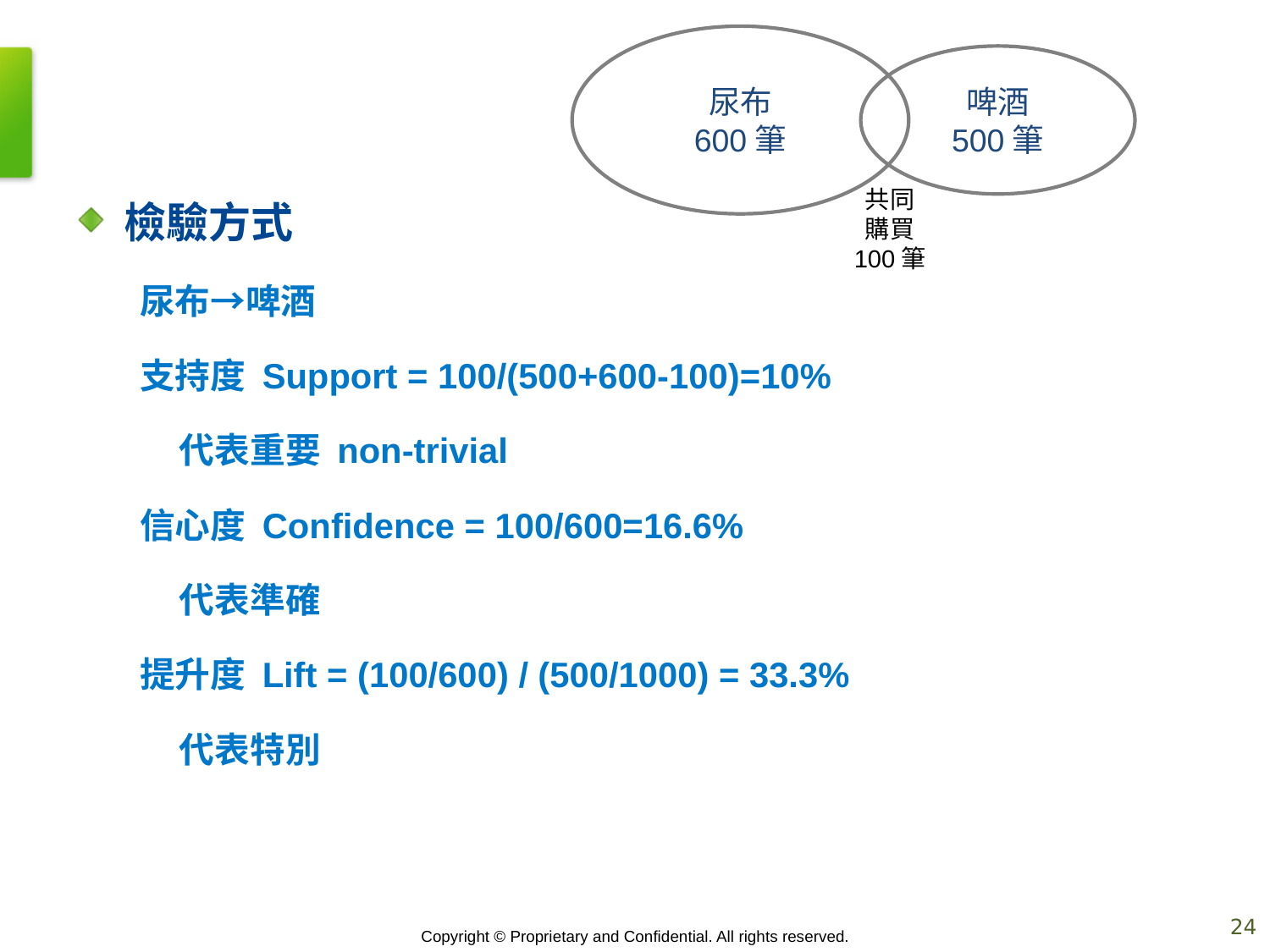

#
尿布
600筆
啤酒
500筆
檢驗方式
尿布→啤酒
支持度 Support = 100/(500+600-100)=10%
	代表重要 non-trivial
信心度 Confidence = 100/600=16.6%
	代表準確
提升度 Lift = (100/600) / (500/1000) = 33.3%
	代表特別
共同
購買
100筆
24